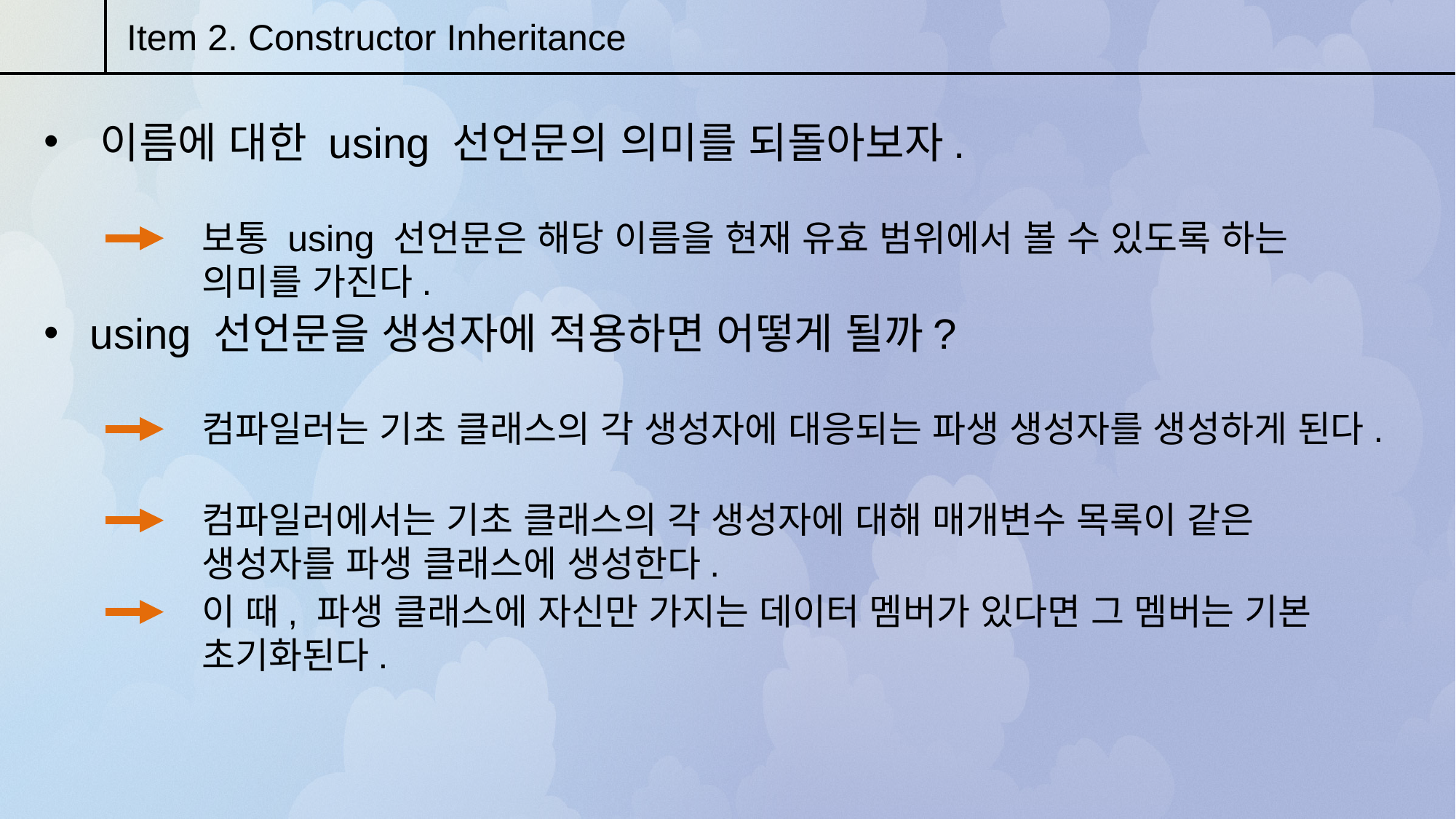

Item 2. Constructor Inheritance
 이름에 대한 using 선언문의 의미를 되돌아보자.
보통 using 선언문은 해당 이름을 현재 유효 범위에서 볼 수 있도록 하는 의미를 가진다.
 using 선언문을 생성자에 적용하면 어떻게 될까?
컴파일러는 기초 클래스의 각 생성자에 대응되는 파생 생성자를 생성하게 된다.
컴파일러에서는 기초 클래스의 각 생성자에 대해 매개변수 목록이 같은 생성자를 파생 클래스에 생성한다.
이 때, 파생 클래스에 자신만 가지는 데이터 멤버가 있다면 그 멤버는 기본 초기화된다.